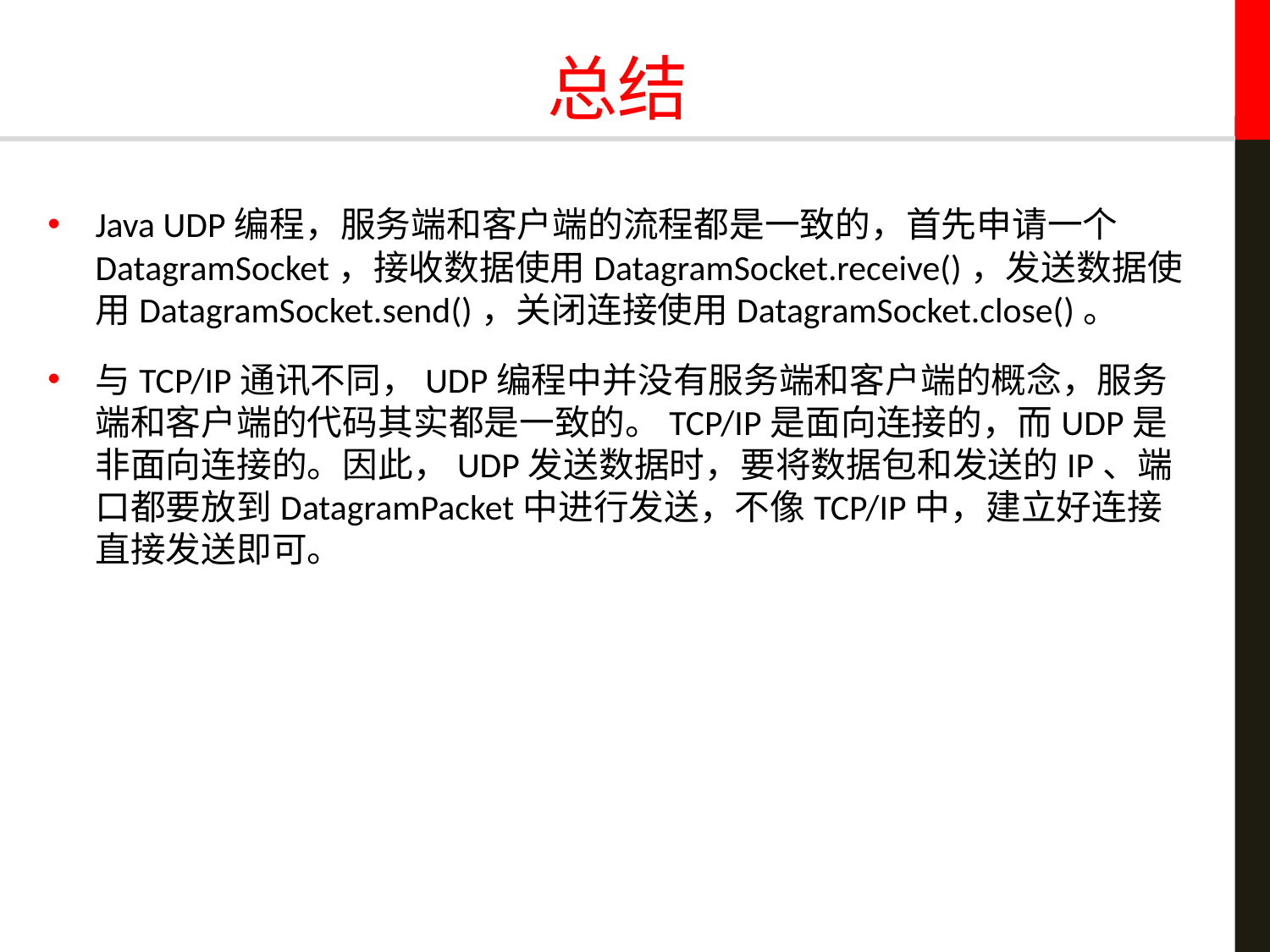

# 总结
Java UDP编程，服务端和客户端的流程都是一致的，首先申请一个DatagramSocket，接收数据使用DatagramSocket.receive()，发送数据使用DatagramSocket.send()，关闭连接使用DatagramSocket.close()。
与TCP/IP通讯不同，UDP编程中并没有服务端和客户端的概念，服务端和客户端的代码其实都是一致的。TCP/IP是面向连接的，而UDP是非面向连接的。因此，UDP发送数据时，要将数据包和发送的IP、端口都要放到DatagramPacket中进行发送，不像TCP/IP中，建立好连接直接发送即可。